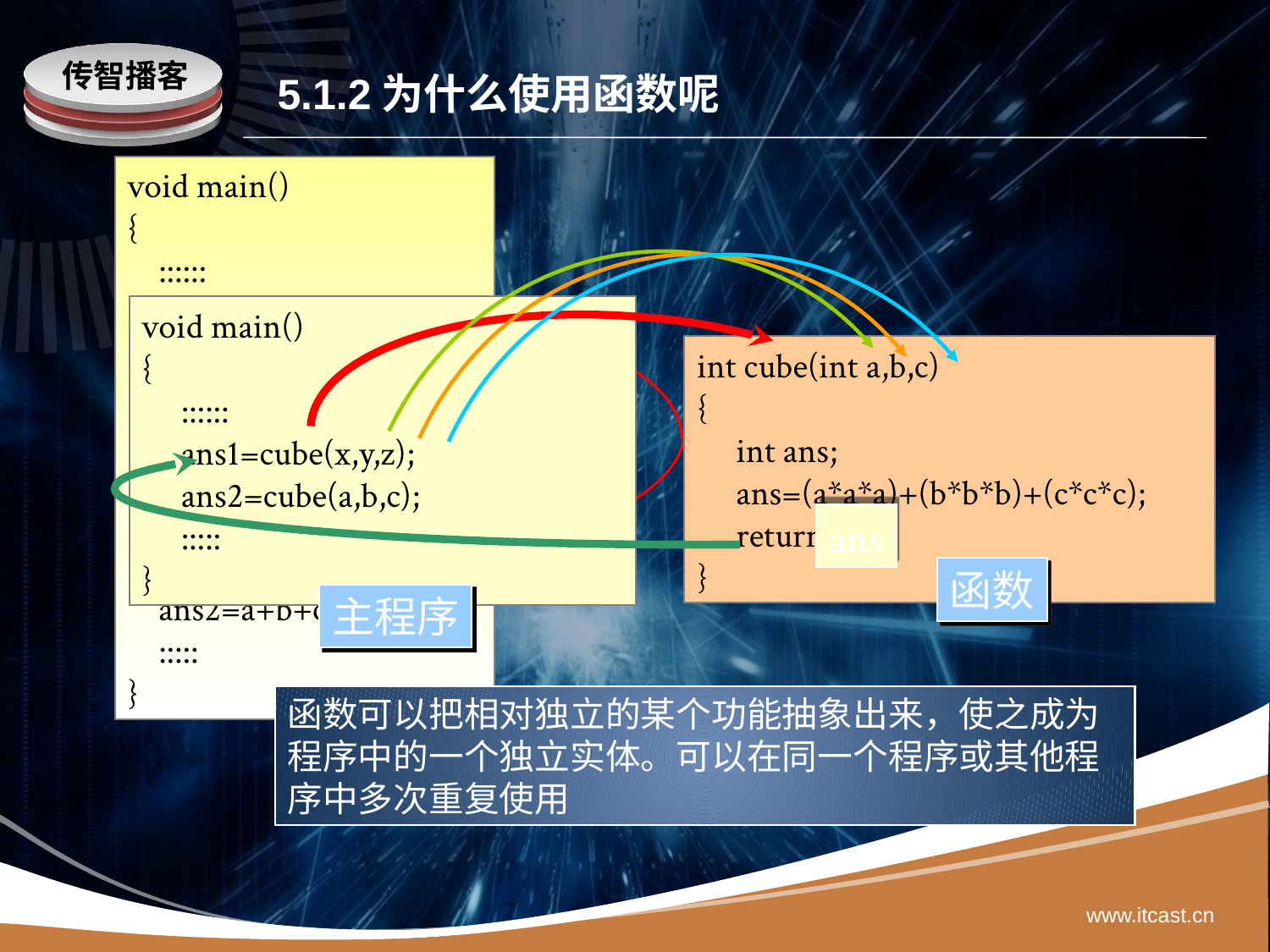

# 5.1.2为什么使用函数呢
void main()
{
    ::::::
    x=x*x*x;
    y=y*y*y;
    z=z*z*z;
    ans1=x+y+z;
    a=a*a*a;
    b=b*b*b;
    c=c*c*c;
    ans2=a+b+c;
    :::::
}

void main()
{
     ::::::
     ans1=cube(x,y,z);
     ans2=cube(a,b,c);
     :::::
}

int cube(int a,b,c)
{
     int ans;
     ans=(a*a*a)+(b*b*b)+(c*c*c);
     return ans;
}

重复多次的同一计算类型

ans
函数
主程序
函数可以把相对独立的某个功能抽象出来，使之成为程序中的一个独立实体。可以在同一个程序或其他程序中多次重复使用
www.itcast.cn